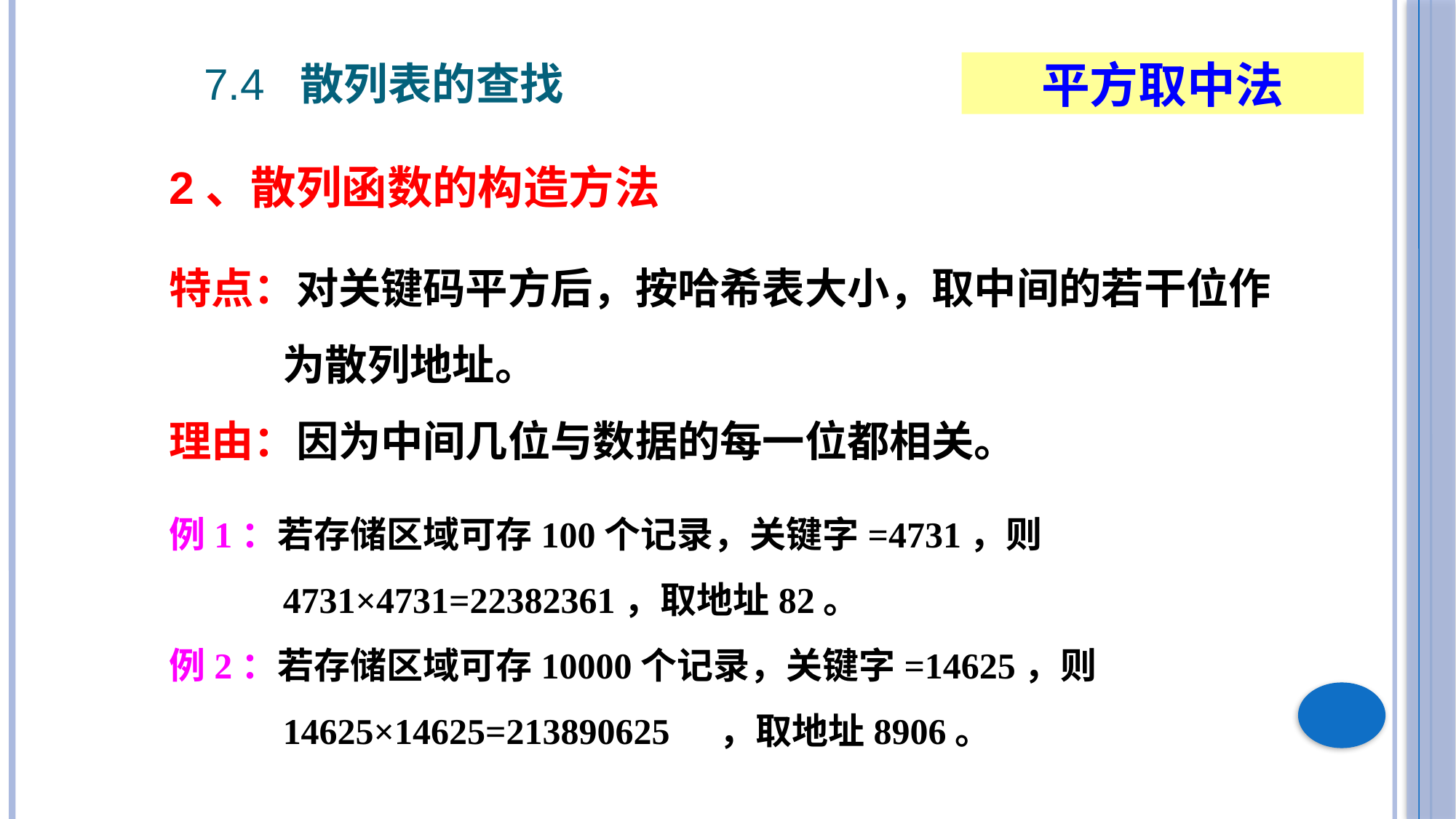

7.4  散列表的查找
平方取中法
2、散列函数的构造方法
特点：对关键码平方后，按哈希表大小，取中间的若干位作为散列地址。
理由：因为中间几位与数据的每一位都相关。

例1：若存储区域可存100个记录，关键字=4731，则4731×4731=22382361，取地址82。
例2：若存储区域可存10000个记录，关键字=14625，则14625×14625=213890625	，取地址8906。